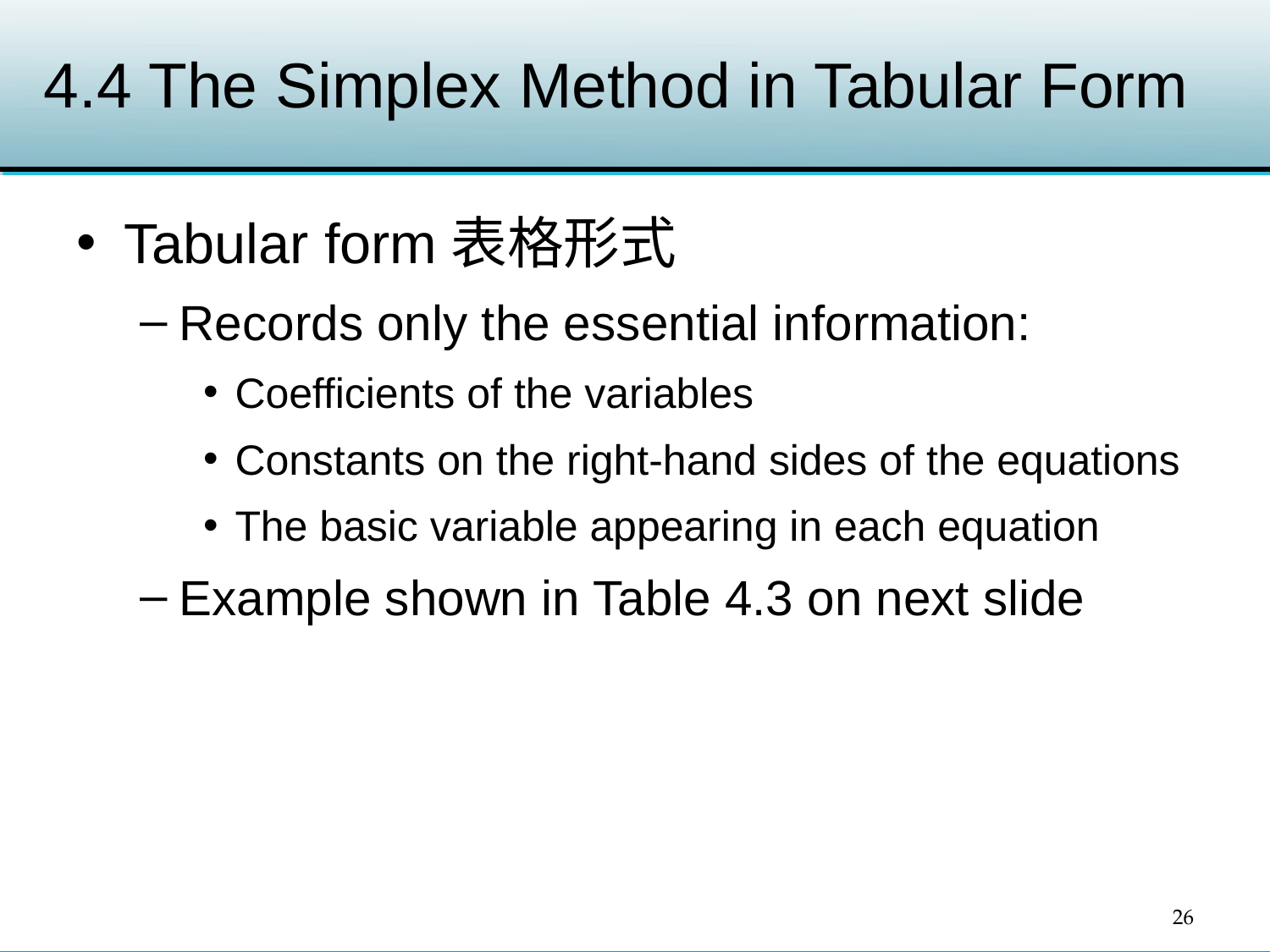

# 4.4 The Simplex Method in Tabular Form
Tabular form表格形式
Records only the essential information:
Coefficients of the variables
Constants on the right-hand sides of the equations
The basic variable appearing in each equation
Example shown in Table 4.3 on next slide
26